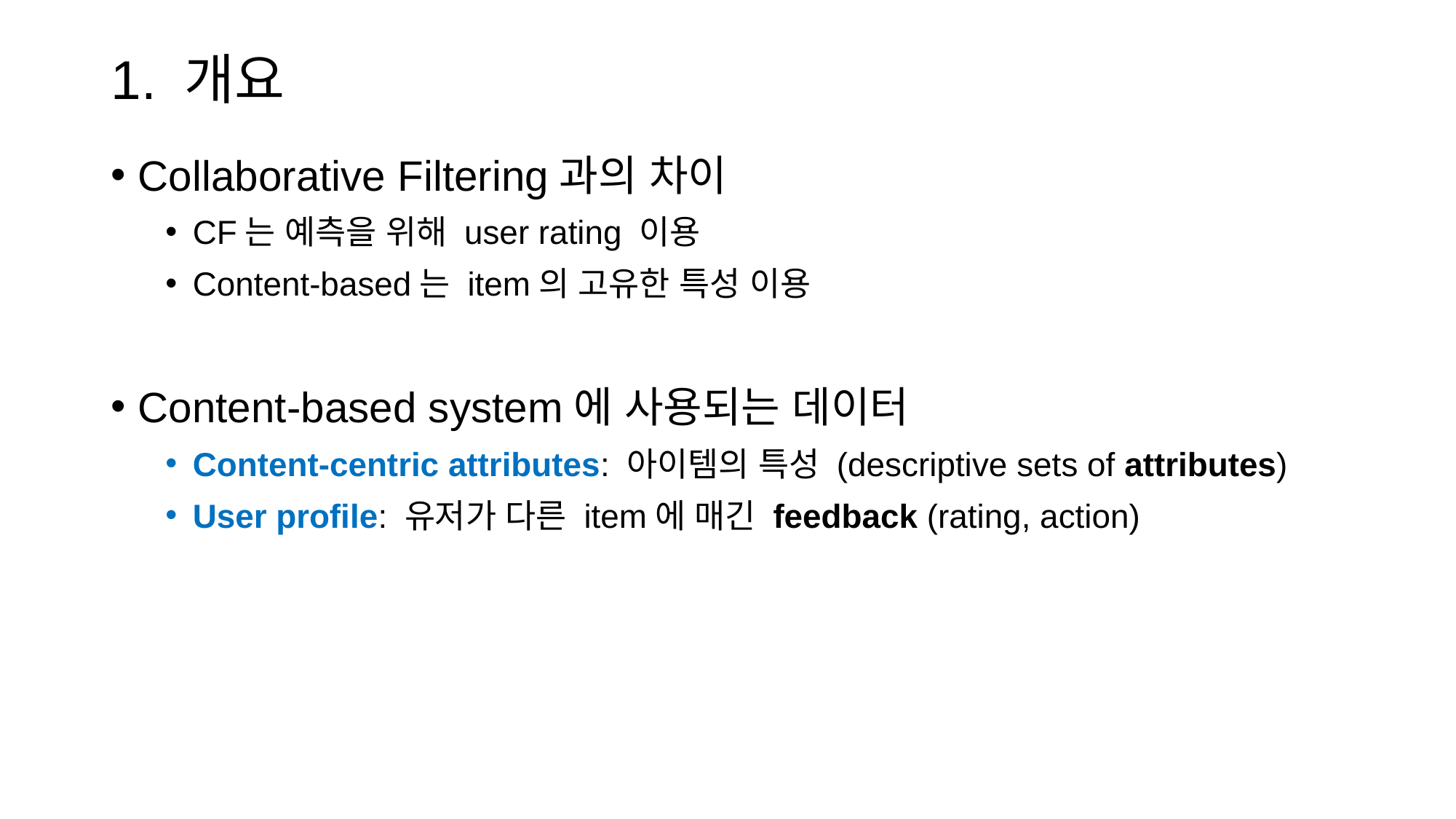

# 1. 개요
Collaborative Filtering과의 차이
CF는 예측을 위해 user rating 이용
Content-based는 item의 고유한 특성 이용

Content-based system에 사용되는 데이터
Content-centric attributes: 아이템의 특성 (descriptive sets of attributes)
User profile: 유저가 다른 item에 매긴 feedback (rating, action)